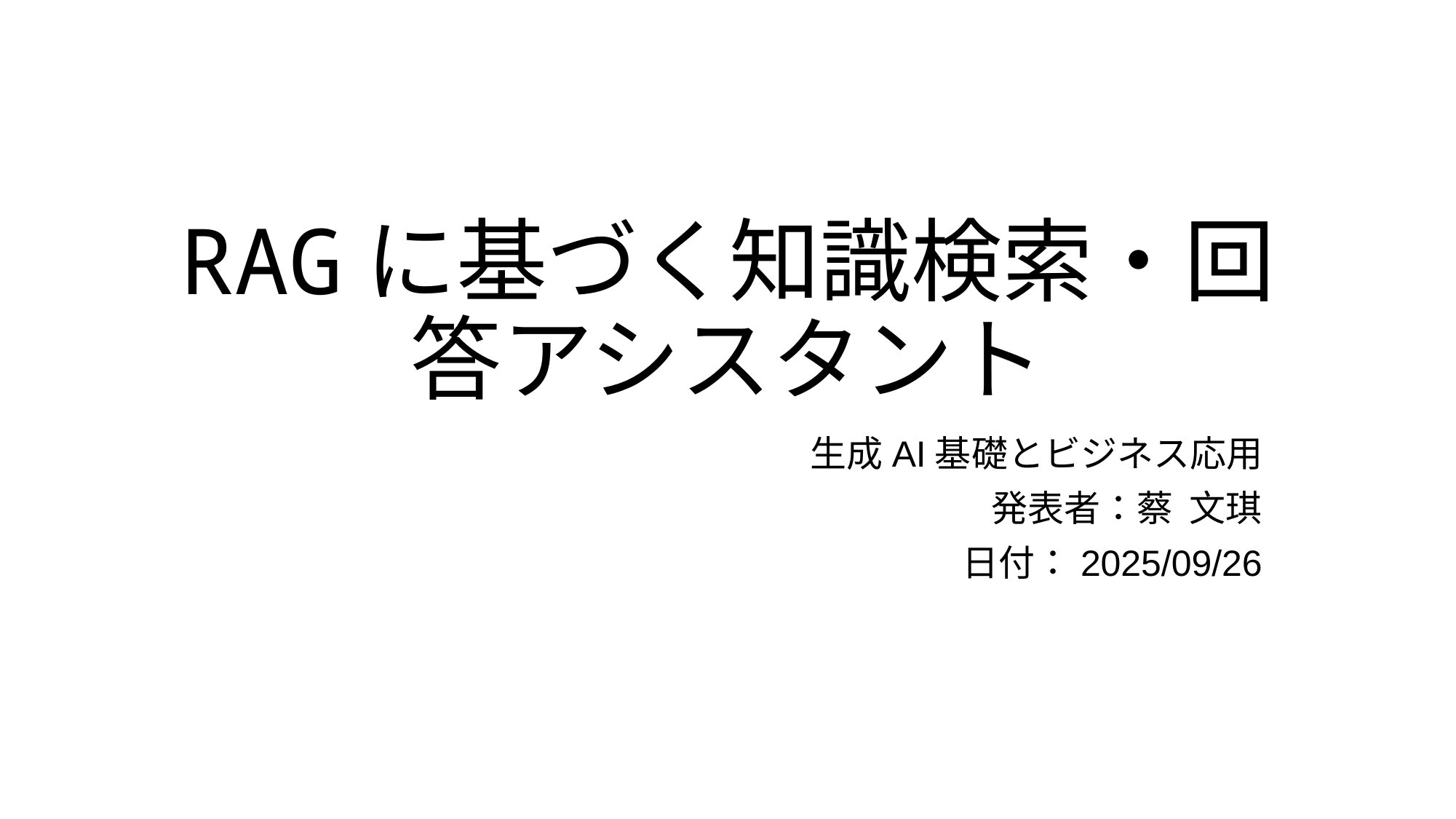

# RAGに基づく知識検索・回答アシスタント
生成AI基礎とビジネス応用
発表者：蔡  文琪
日付：2025/09/26